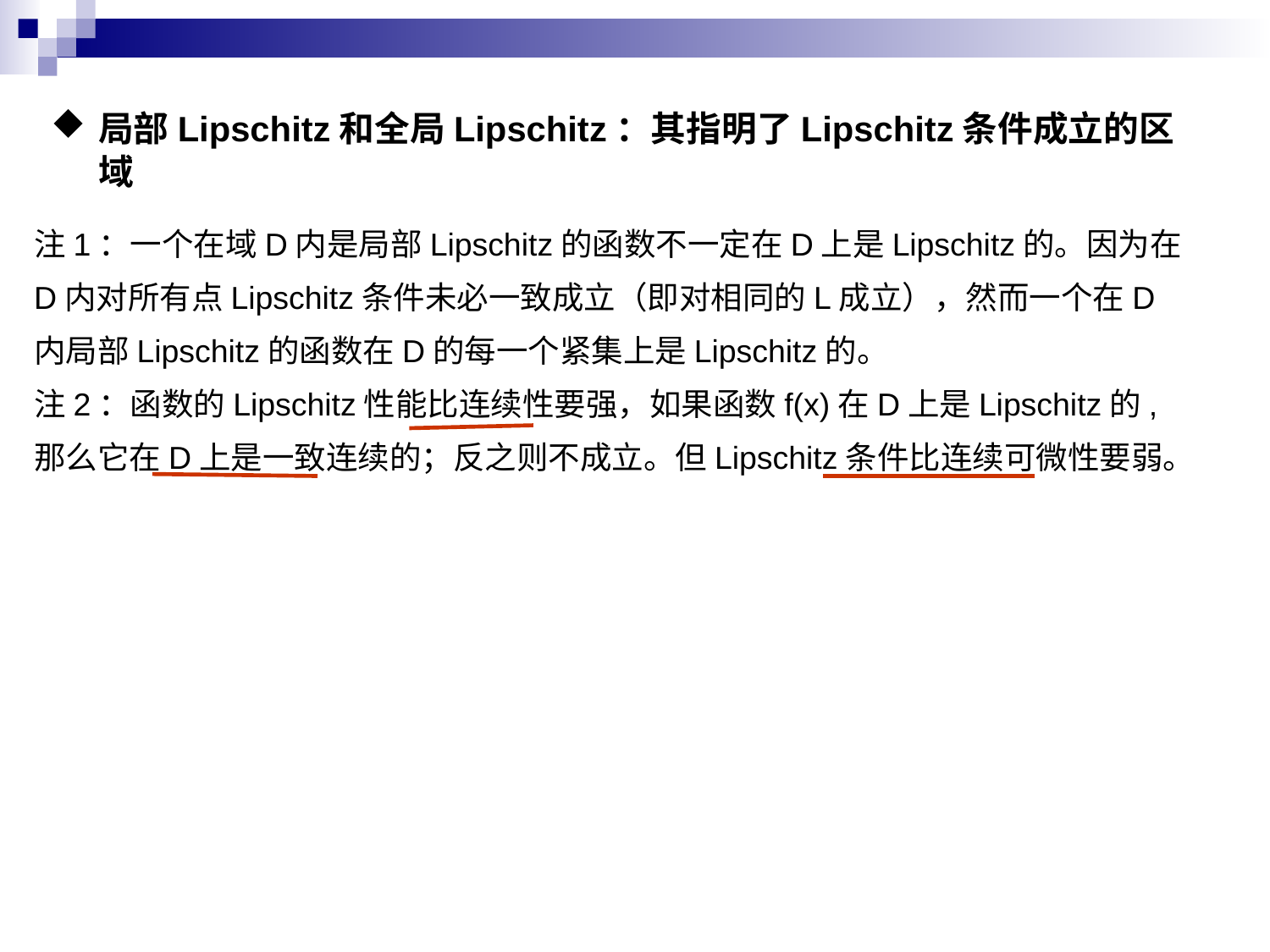

局部Lipschitz和全局Lipschitz：其指明了Lipschitz条件成立的区域
注1：一个在域D内是局部Lipschitz的函数不一定在D上是Lipschitz的。因为在D内对所有点Lipschitz条件未必一致成立（即对相同的L成立），然而一个在D内局部Lipschitz的函数在D的每一个紧集上是Lipschitz的。
注2：函数的Lipschitz性能比连续性要强，如果函数f(x)在D上是Lipschitz的,那么它在D上是一致连续的；反之则不成立。但Lipschitz条件比连续可微性要弱。